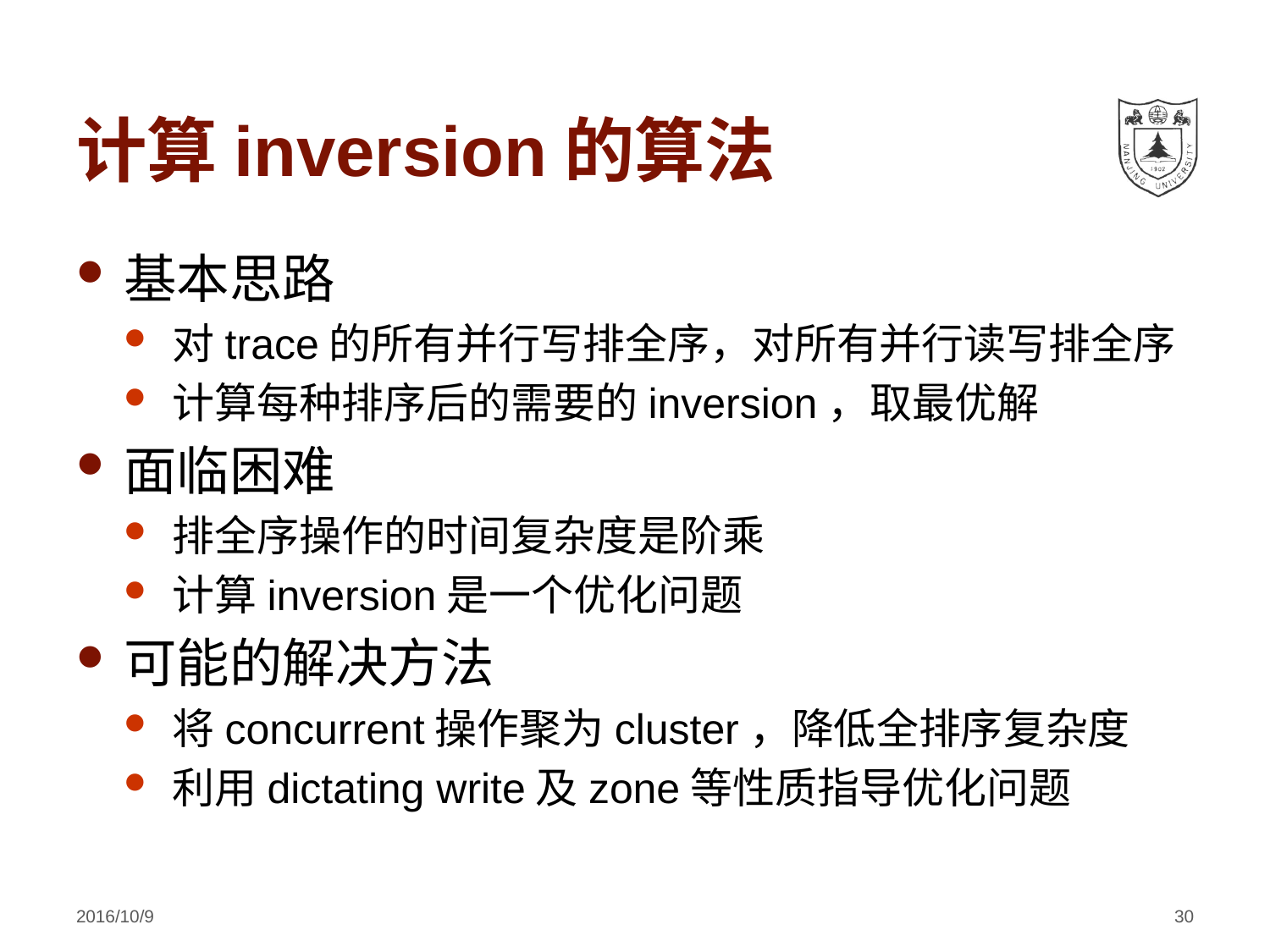

# 计算inversion的算法
基本思路
对trace的所有并行写排全序，对所有并行读写排全序
计算每种排序后的需要的inversion，取最优解
面临困难
排全序操作的时间复杂度是阶乘
计算inversion是一个优化问题
可能的解决方法
将concurrent操作聚为cluster，降低全排序复杂度
利用dictating write及zone等性质指导优化问题

2016/10/9
30